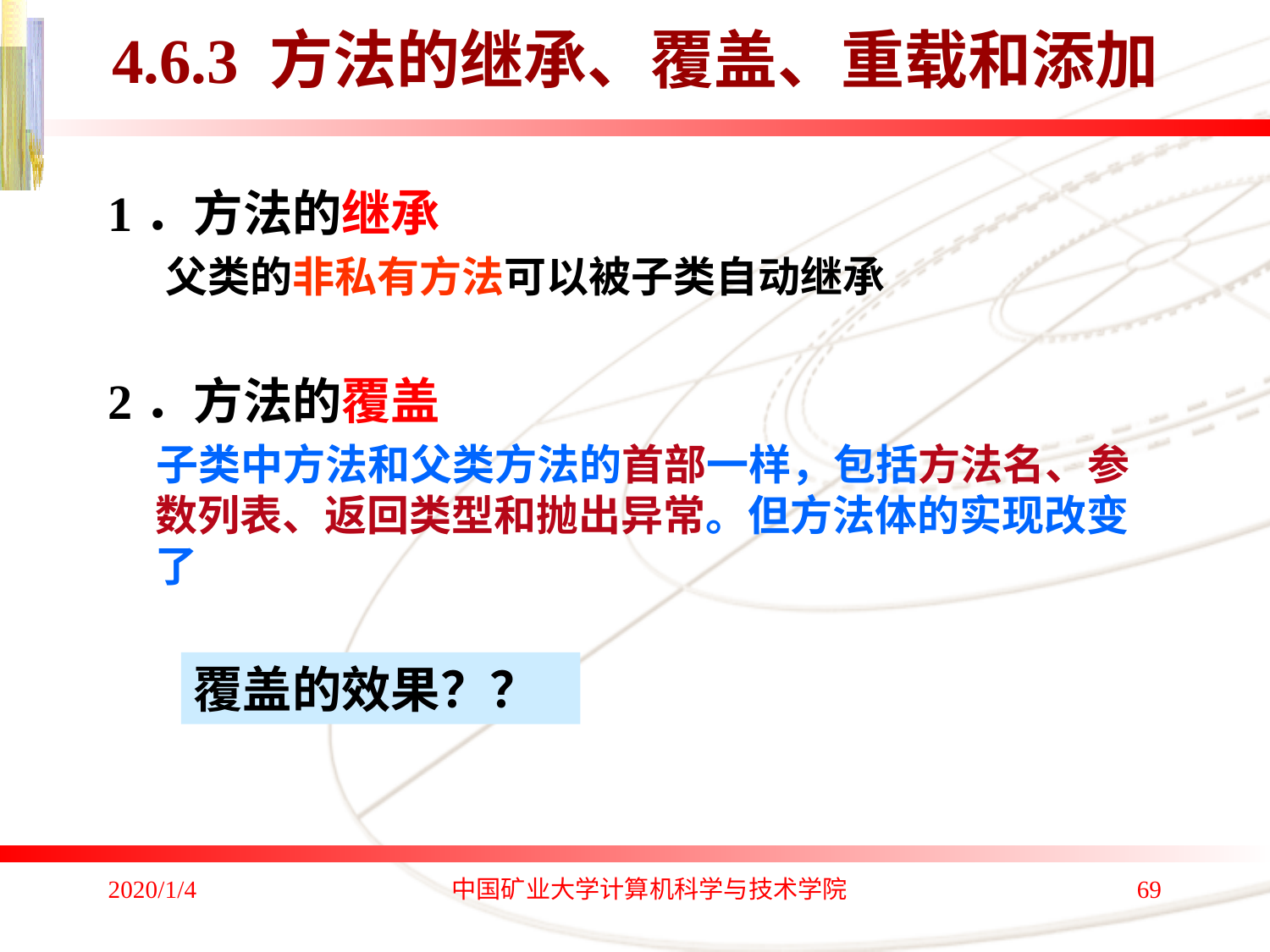

# 4.6.3 方法的继承、覆盖、重载和添加
1．方法的继承
     父类的非私有方法可以被子类自动继承

2．方法的覆盖
    子类中方法和父类方法的首部一样，包括方法名、参数列表、返回类型和抛出异常。但方法体的实现改变了

覆盖的效果？？
2020/1/4
中国矿业大学计算机科学与技术学院
69